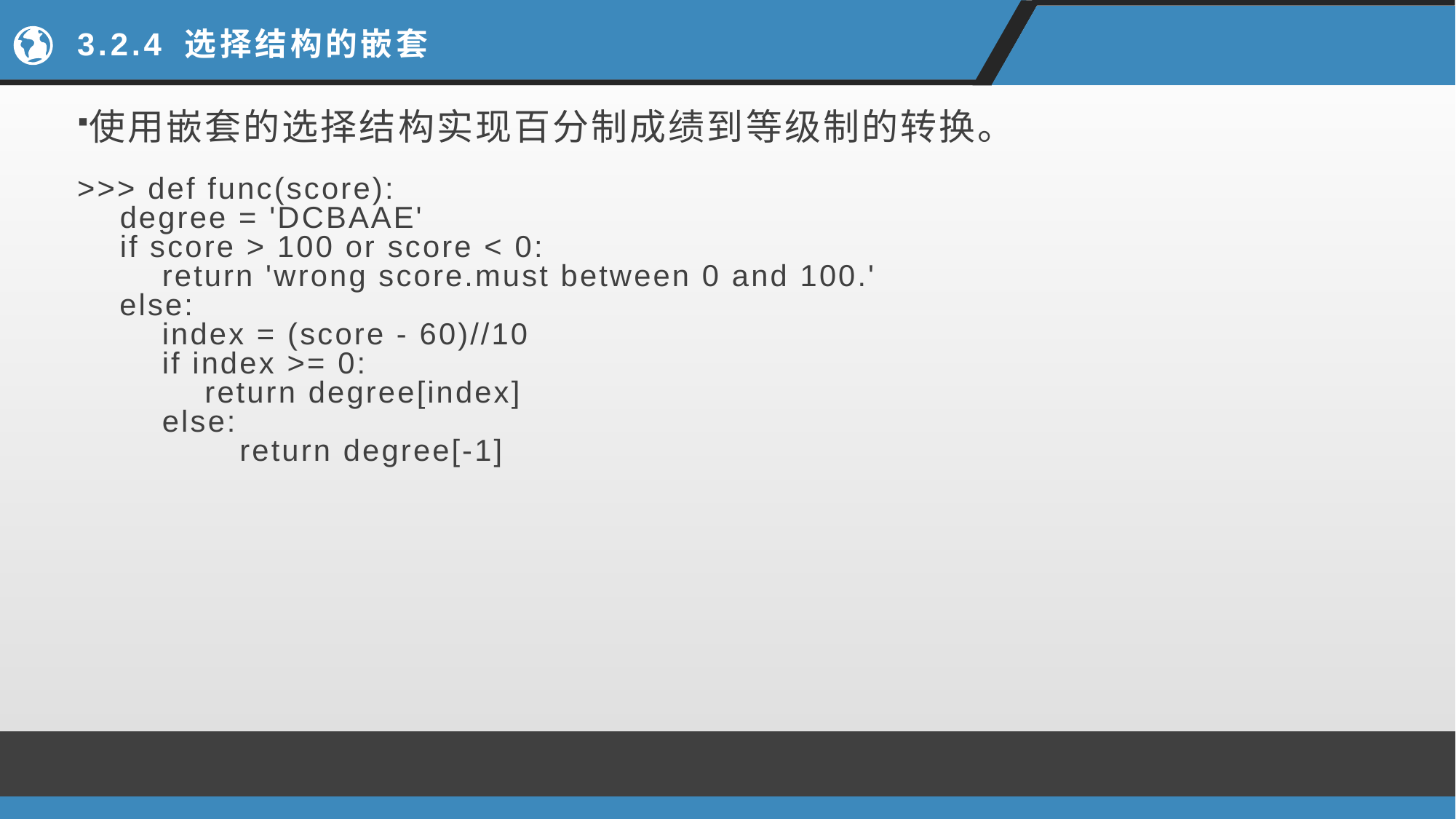

# 3.2.4 选择结构的嵌套

使用嵌套的选择结构实现百分制成绩到等级制的转换。

>>> def func(score):
	    degree = 'DCBAAE'
	    if score > 100 or score < 0:
        return 'wrong score.must between 0 and 100.'
    else:
        index = (score - 60)//10
        if index >= 0:
            return degree[index]
        else:
		     return degree[-1]